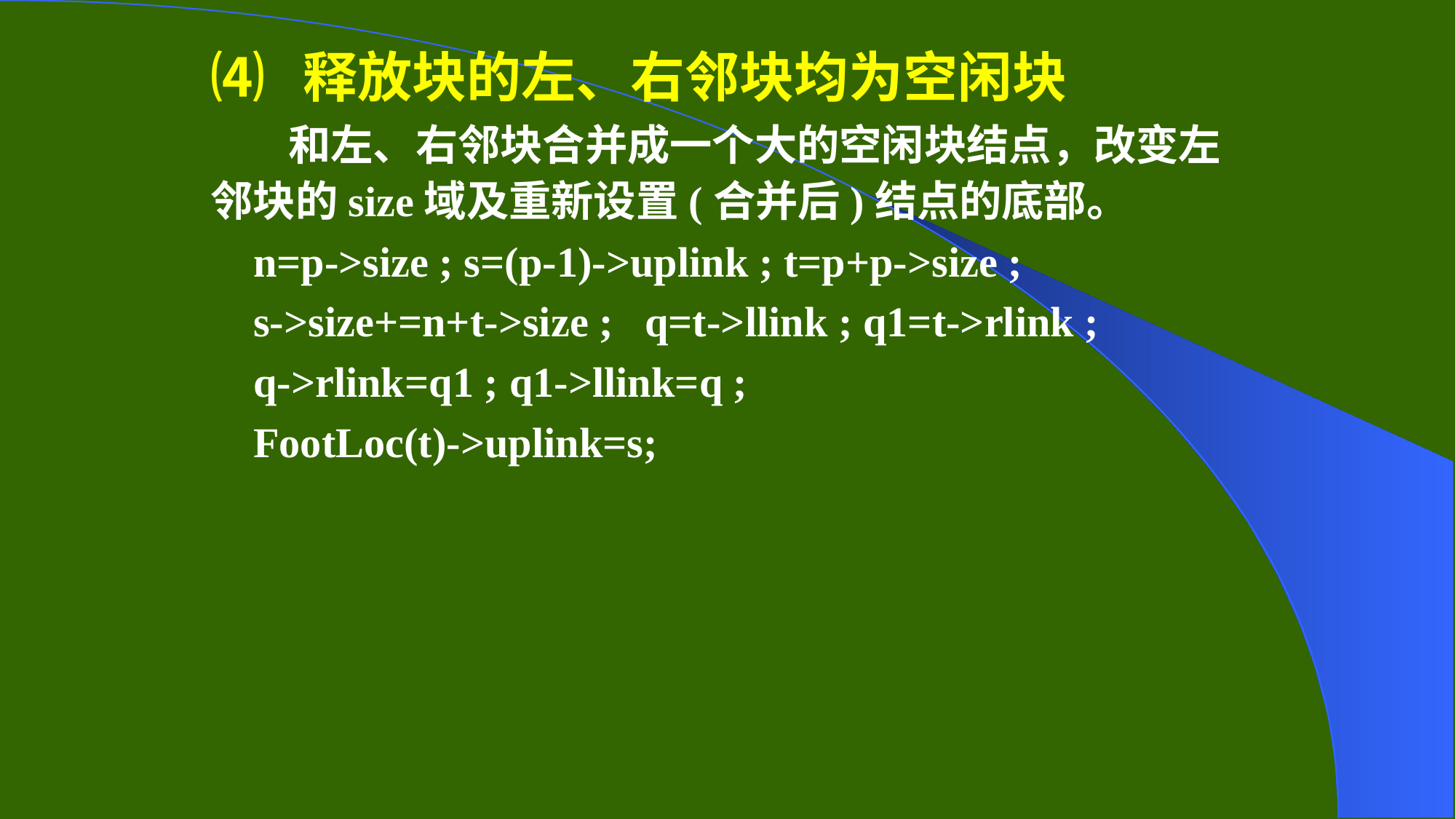

⑷  释放块的左、右邻块均为空闲块
       和左、右邻块合并成一个大的空闲块结点，改变左邻块的size域及重新设置(合并后)结点的底部。
n=p->size ; s=(p-1)->uplink ; t=p+p->size ;
s->size+=n+t->size ;   q=t->llink ; q1=t->rlink ;
q->rlink=q1 ; q1->llink=q ;
FootLoc(t)->uplink=s;